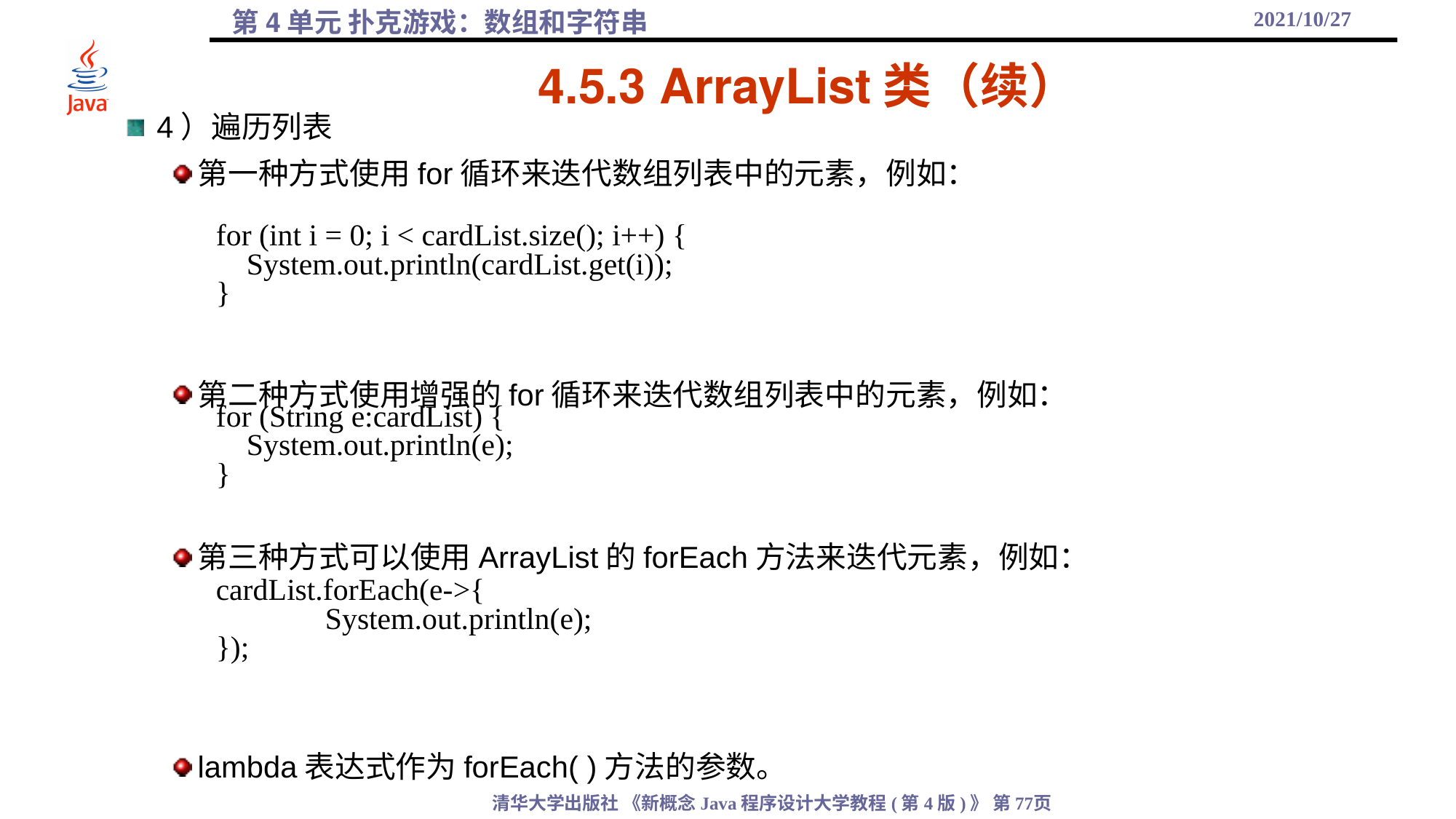

2021/10/27
# 4.5.3 ArrayList类（续）
4）遍历列表
第一种方式使用for循环来迭代数组列表中的元素，例如：

第二种方式使用增强的for循环来迭代数组列表中的元素，例如：

第三种方式可以使用ArrayList的forEach方法来迭代元素，例如：

lambda表达式作为forEach( )方法的参数。
for (int i = 0; i < cardList.size(); i++) {
    System.out.println(cardList.get(i));
}
for (String e:cardList) {
    System.out.println(e);
}
cardList.forEach(e->{
	System.out.println(e);
});